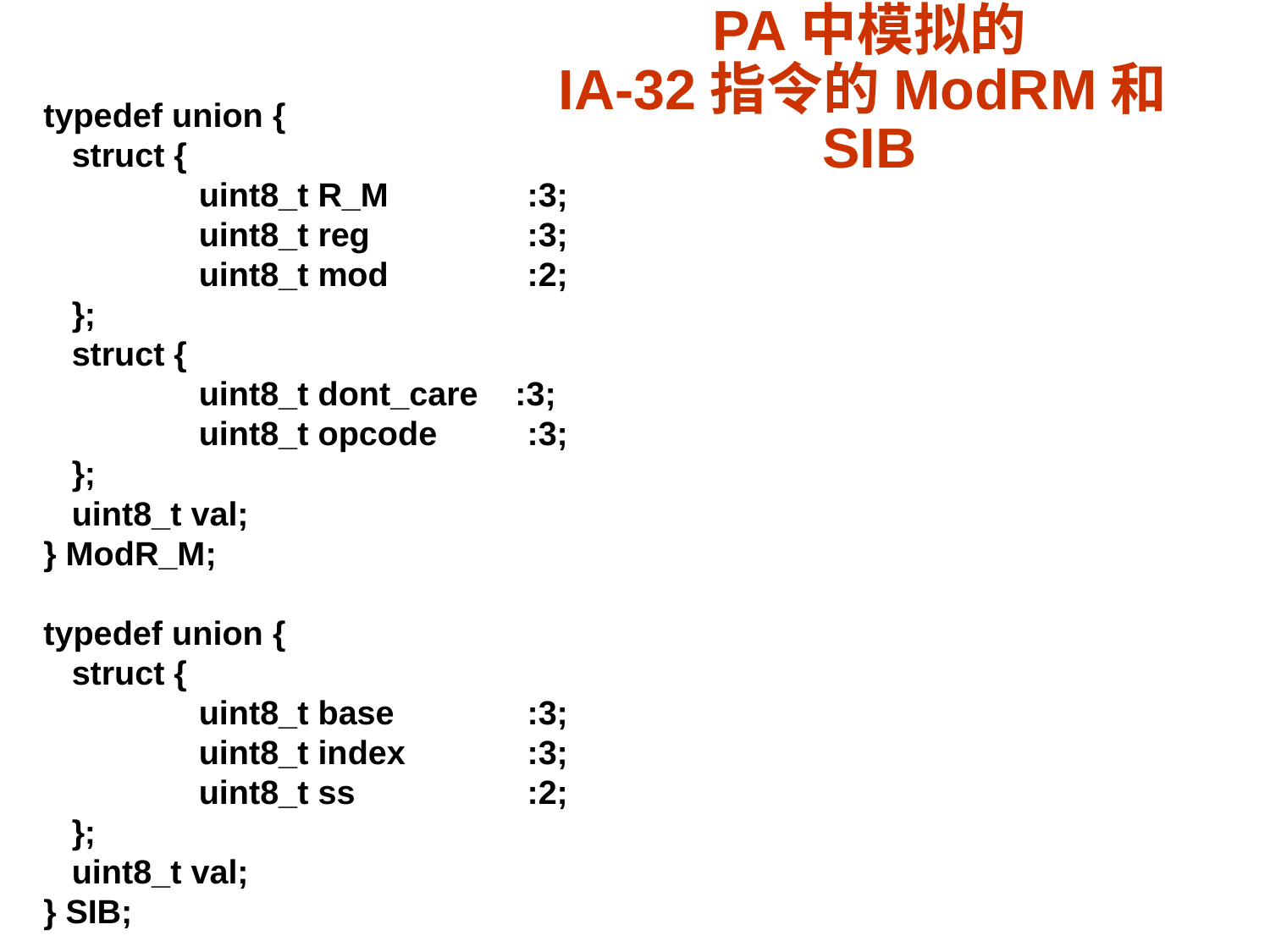

PA中模拟的
IA-32指令的ModRM和SIB
typedef union {
	struct {
		uint8_t R_M	        :3;
		uint8_t reg	        :3;
		uint8_t mod	        :2;
	};
	struct {
		uint8_t dont_care    :3;
		uint8_t opcode	        :3;
	};
	uint8_t val;
} ModR_M;

typedef union {
	struct {
		uint8_t base	        :3;
		uint8_t index	        :3;
		uint8_t ss	        :2;
	};
	uint8_t val;
} SIB;